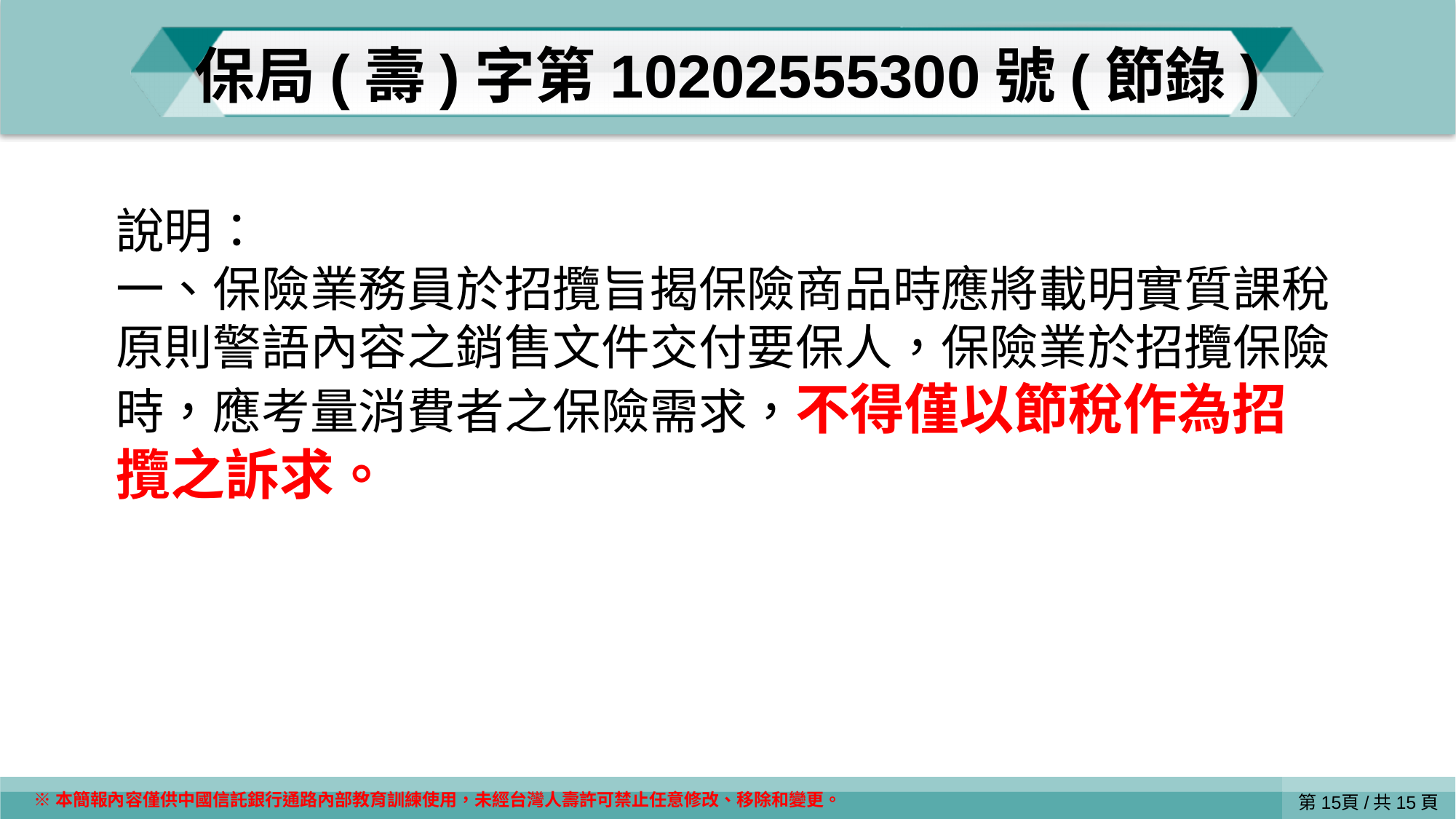

# 保局(壽)字第10202555300號(節錄)
說明：
一、保險業務員於招攬旨揭保險商品時應將載明實質課稅原則警語內容之銷售文件交付要保人，保險業於招攬保險時，應考量消費者之保險需求，不得僅以節稅作為招攬之訴求。